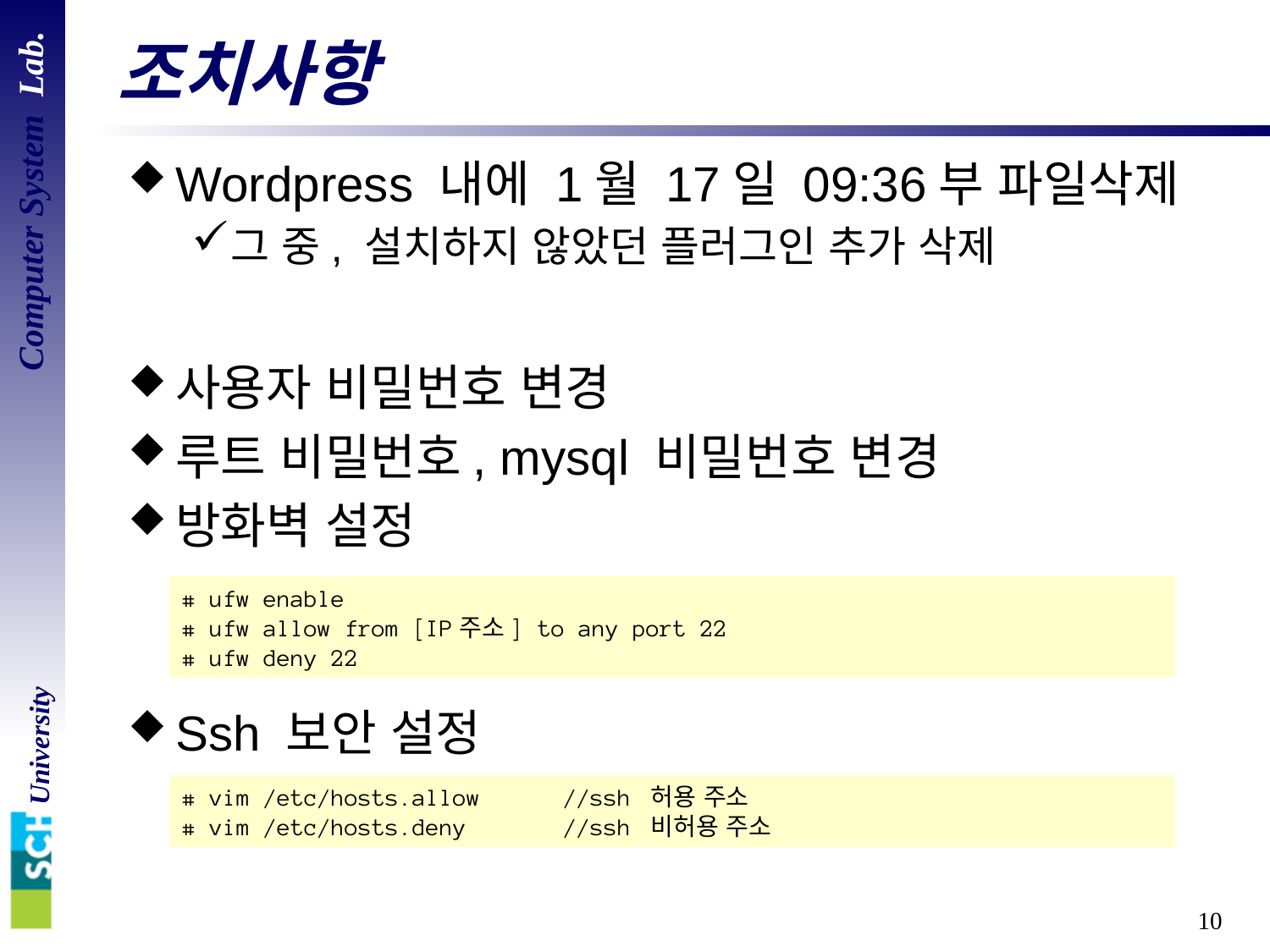

# 조치사항
Wordpress 내에 1월 17일 09:36부 파일삭제
그 중, 설치하지 않았던 플러그인 추가 삭제

사용자 비밀번호 변경
루트 비밀번호, mysql 비밀번호 변경
방화벽 설정

Ssh 보안 설정

# ufw enable
# ufw allow from [IP주소] to any port 22
# ufw deny 22
# vim /etc/hosts.allow	//ssh 허용 주소
# vim /etc/hosts.deny	//ssh 비허용 주소